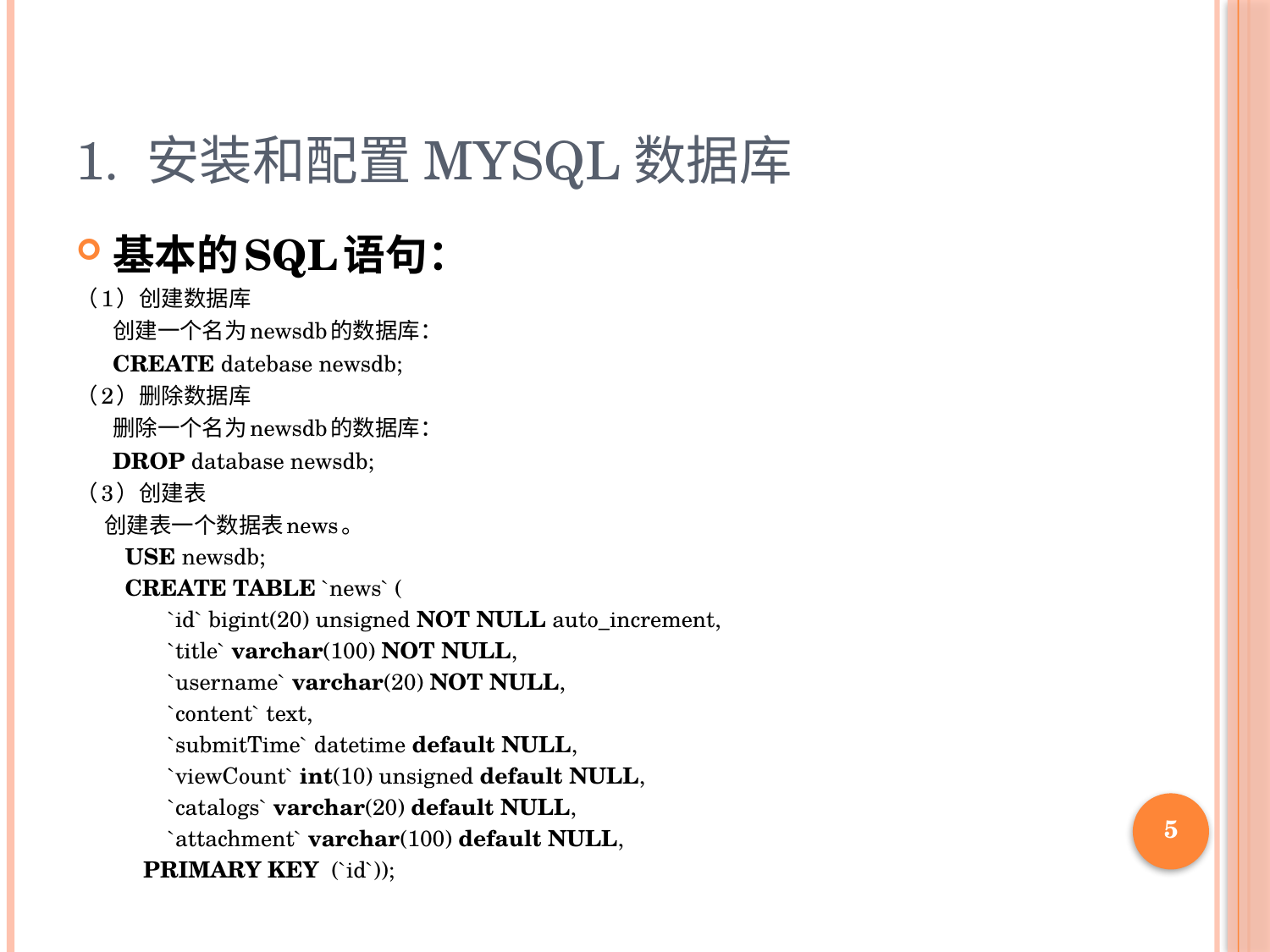

# 1. 安装和配置MySQL数据库
基本的SQL语句：
（1）创建数据库
	创建一个名为newsdb的数据库：
	CREATE datebase newsdb;
（2）删除数据库
	删除一个名为newsdb的数据库：
	DROP database newsdb;
（3）创建表
     创建表一个数据表news。
USE newsdb;
CREATE TABLE `news` (
       `id` bigint(20) unsigned NOT NULL auto_increment,
       `title` varchar(100) NOT NULL,
       `username` varchar(20) NOT NULL,
       `content` text,
       `submitTime` datetime default NULL,
       `viewCount` int(10) unsigned default NULL,
       `catalogs` varchar(20) default NULL,
       `attachment` varchar(100) default NULL,
   PRIMARY KEY  (`id`));

5